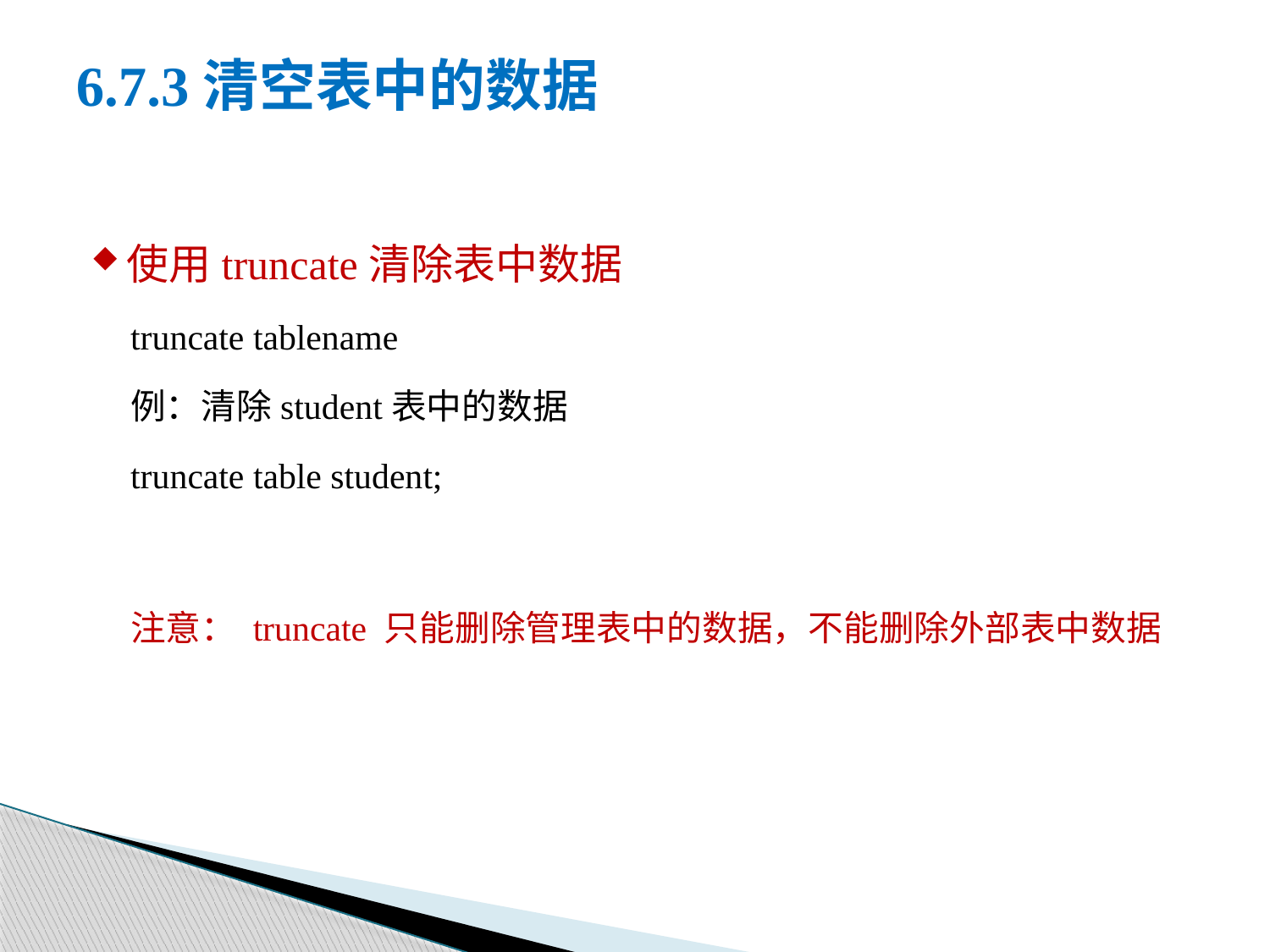

# 6.7.3清空表中的数据
使用truncate清除表中数据
truncate tablename
例：清除student表中的数据
truncate table student;

注意： truncate 只能删除管理表中的数据，不能删除外部表中数据